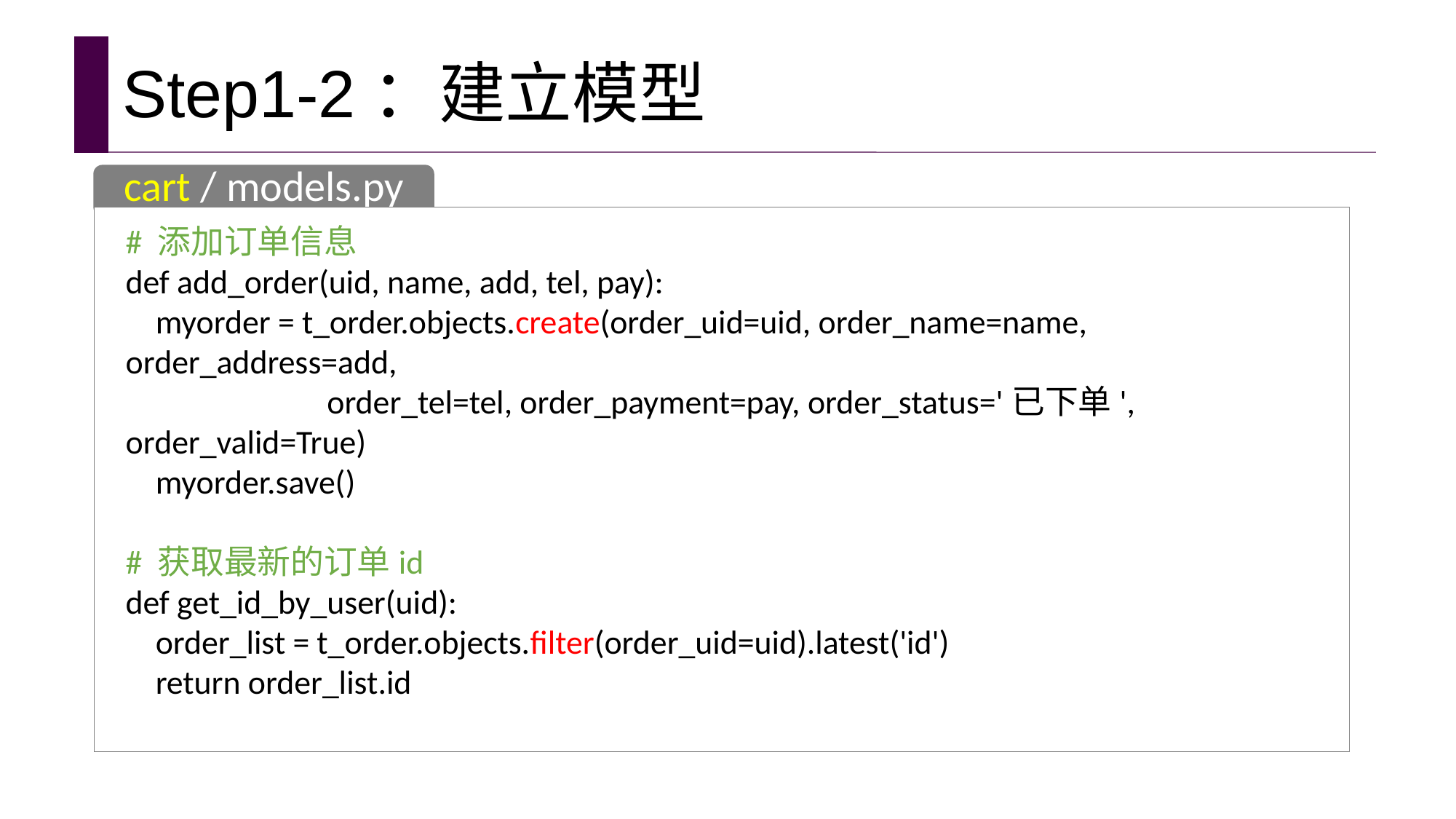

# Step1-2：建立模型
cart / models.py

# 添加订单信息
def add_order(uid, name, add, tel, pay):
    myorder = t_order.objects.create(order_uid=uid, order_name=name, order_address=add,
                           order_tel=tel, order_payment=pay, order_status='已下单', order_valid=True)
    myorder.save()

# 获取最新的订单id
def get_id_by_user(uid):
    order_list = t_order.objects.filter(order_uid=uid).latest('id')
    return order_list.id